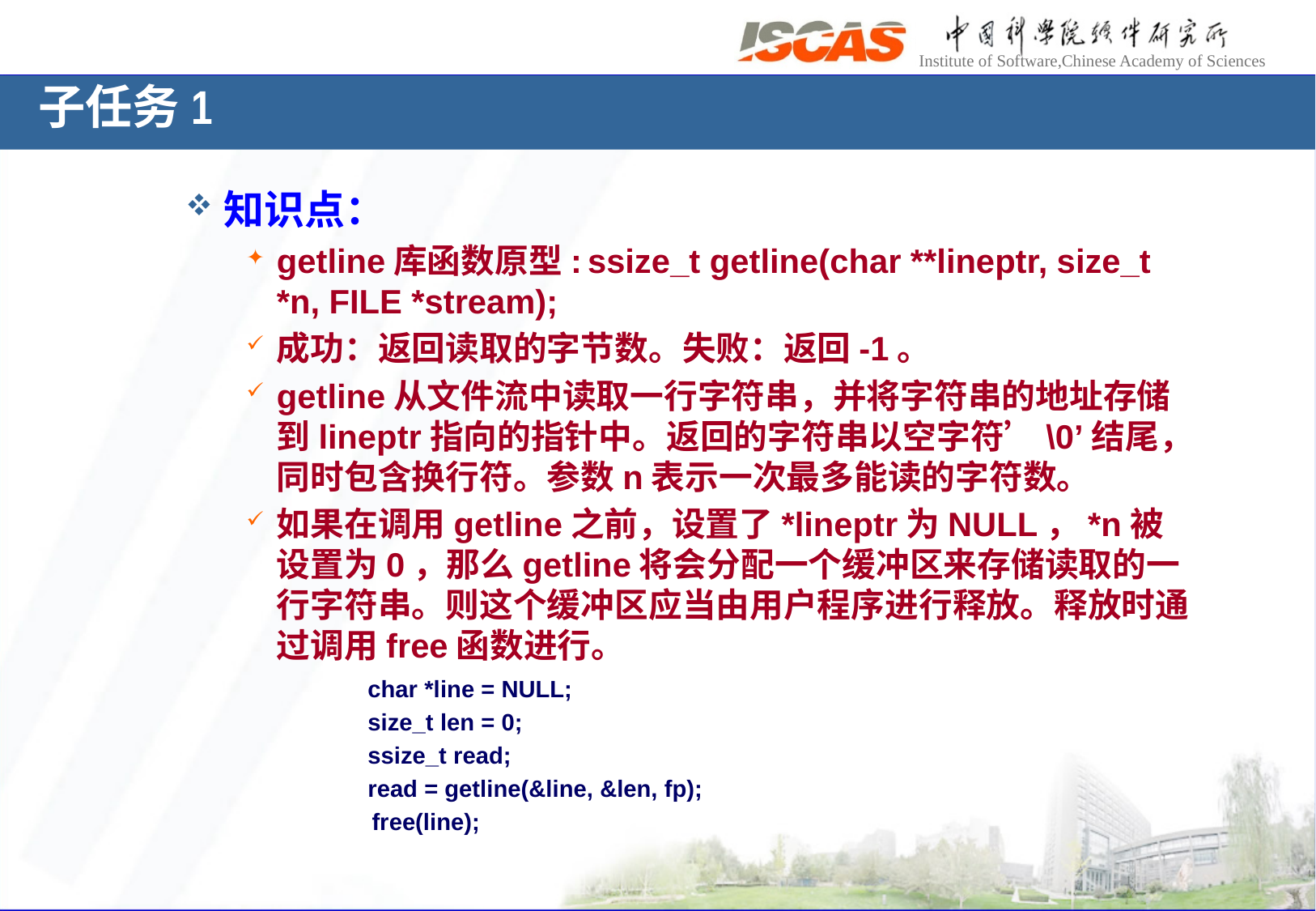

子任务1
知识点：
getline库函数原型: ssize_t getline(char **lineptr, size_t *n, FILE *stream);
成功：返回读取的字节数。失败：返回-1。
getline从文件流中读取一行字符串，并将字符串的地址存储到lineptr指向的指针中。返回的字符串以空字符’\0’结尾，同时包含换行符。参数n表示一次最多能读的字符数。
如果在调用getline之前，设置了*lineptr为NULL，*n被设置为0，那么getline将会分配一个缓冲区来存储读取的一行字符串。则这个缓冲区应当由用户程序进行释放。释放时通过调用free函数进行。
		char *line = NULL;
		size_t len = 0;
		ssize_t read;
		read = getline(&line, &len, fp);
                                     free(line);